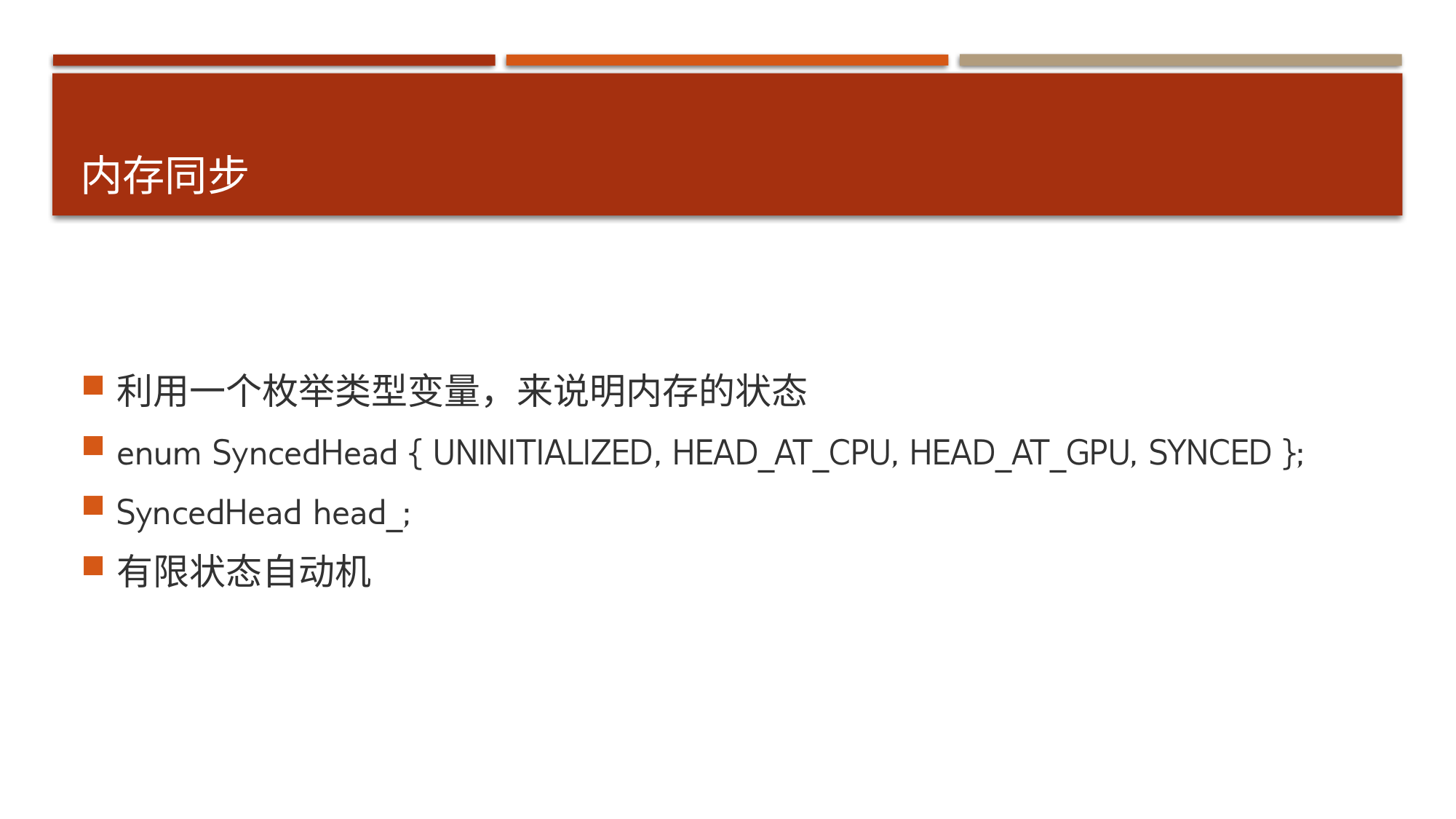

# 内存同步
利用一个枚举类型变量，来说明内存的状态
enum SyncedHead { UNINITIALIZED, HEAD_AT_CPU, HEAD_AT_GPU, SYNCED };
SyncedHead head_;
有限状态自动机